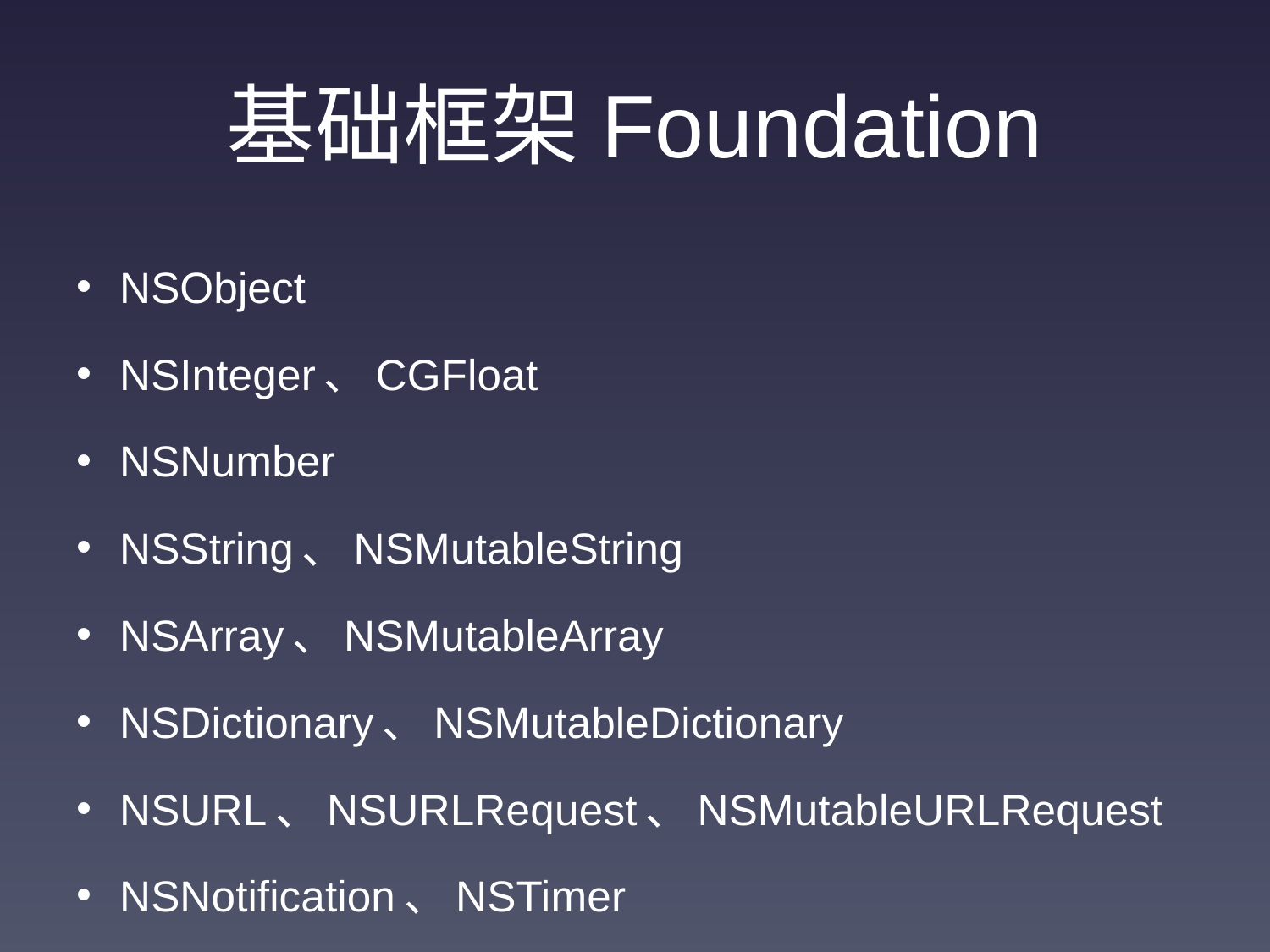

# 基础框架Foundation
NSObject
NSInteger、CGFloat
NSNumber
NSString、NSMutableString
NSArray、NSMutableArray
NSDictionary、NSMutableDictionary
NSURL、NSURLRequest、NSMutableURLRequest
NSNotification、NSTimer